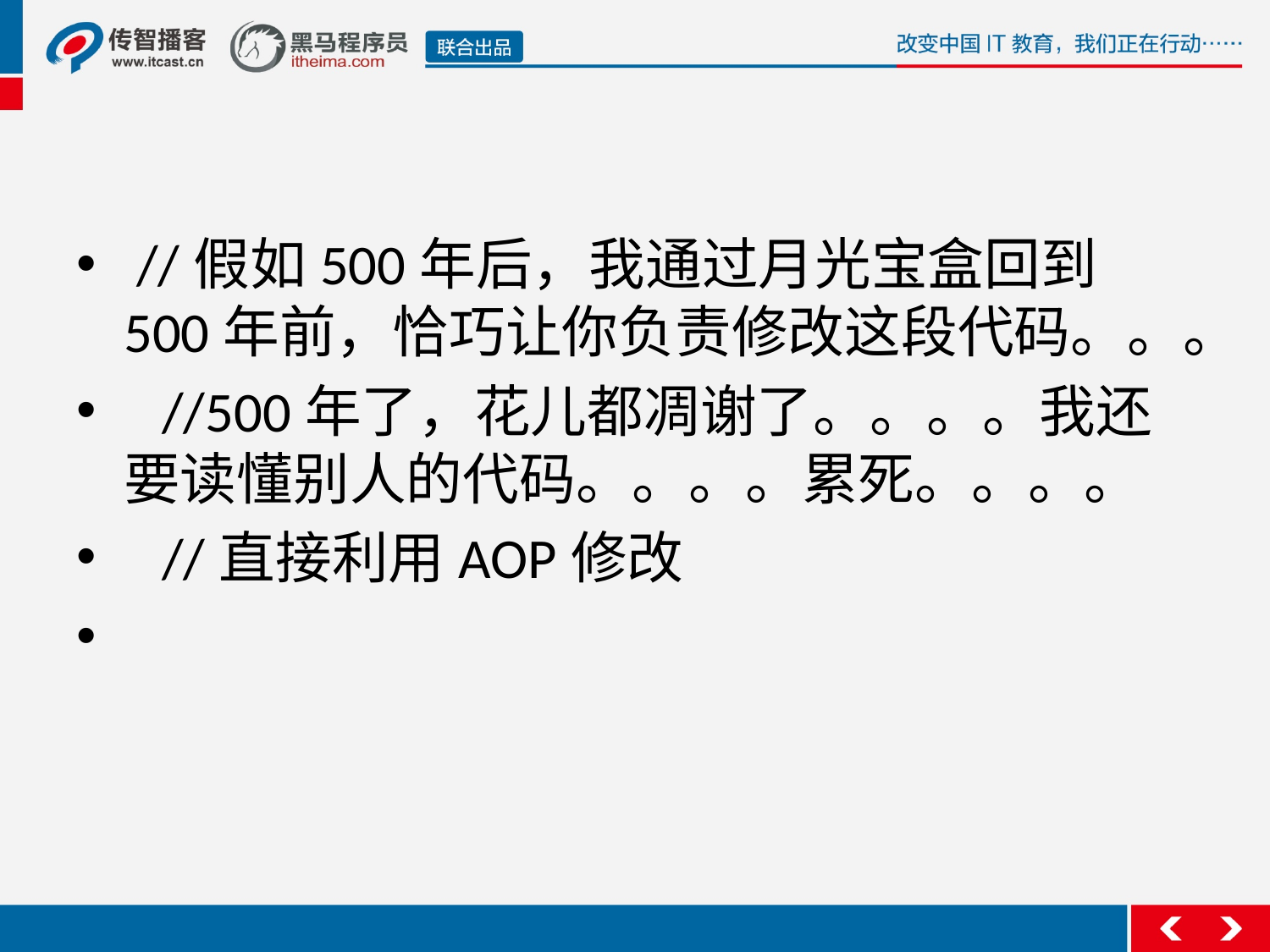

#
 //假如500年后，我通过月光宝盒回到500年前，恰巧让你负责修改这段代码。。。
   //500年了，花儿都凋谢了。。。。我还要读懂别人的代码。。。。累死。。。。
   //直接利用AOP修改